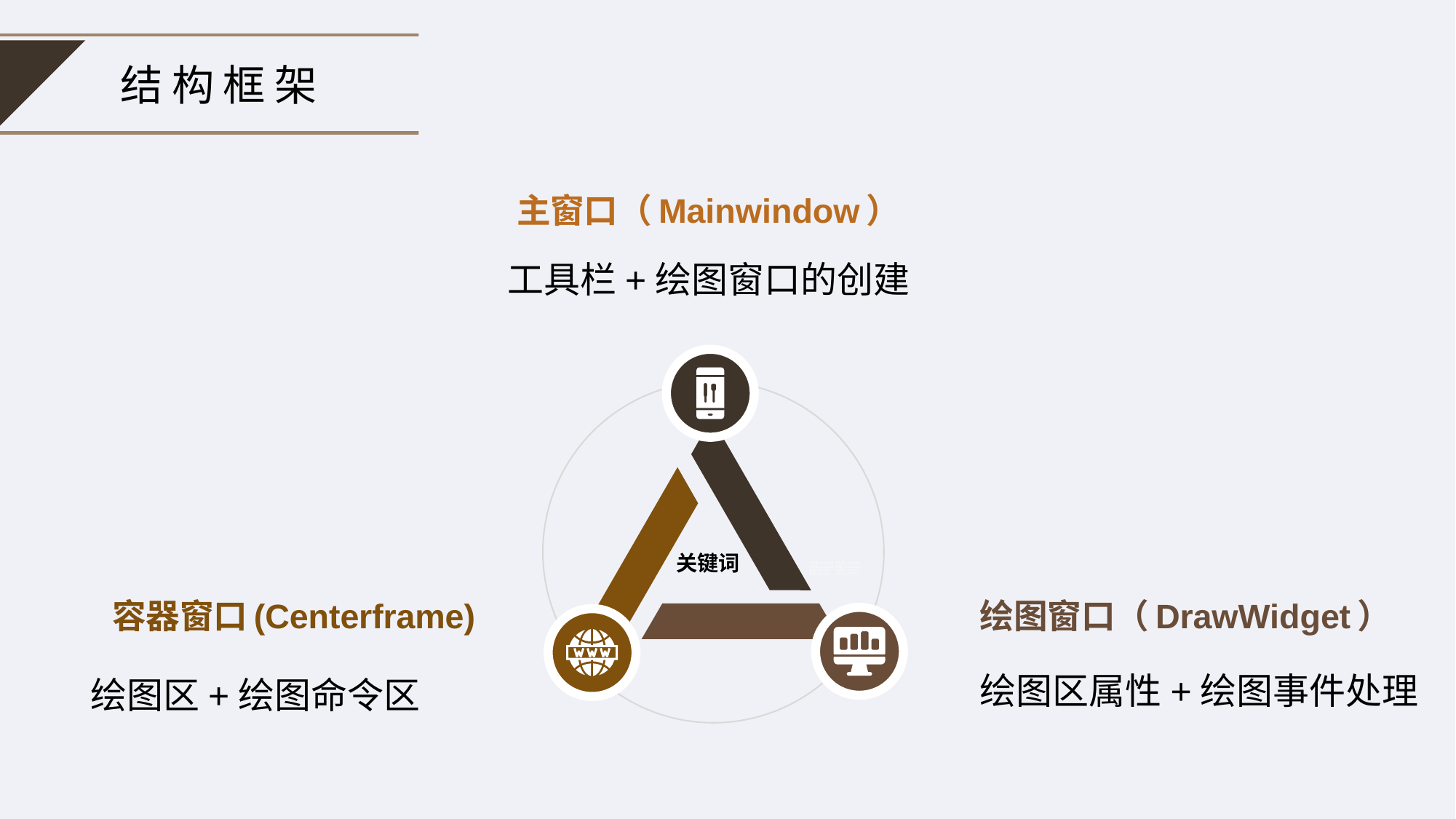

结构框架

主窗口（Mainwindow）
工具栏+绘图窗口的创建

关键词
容器窗口(Centerframe)
绘图区+绘图命令区
绘图窗口（DrawWidget）
绘图区属性+绘图事件处理